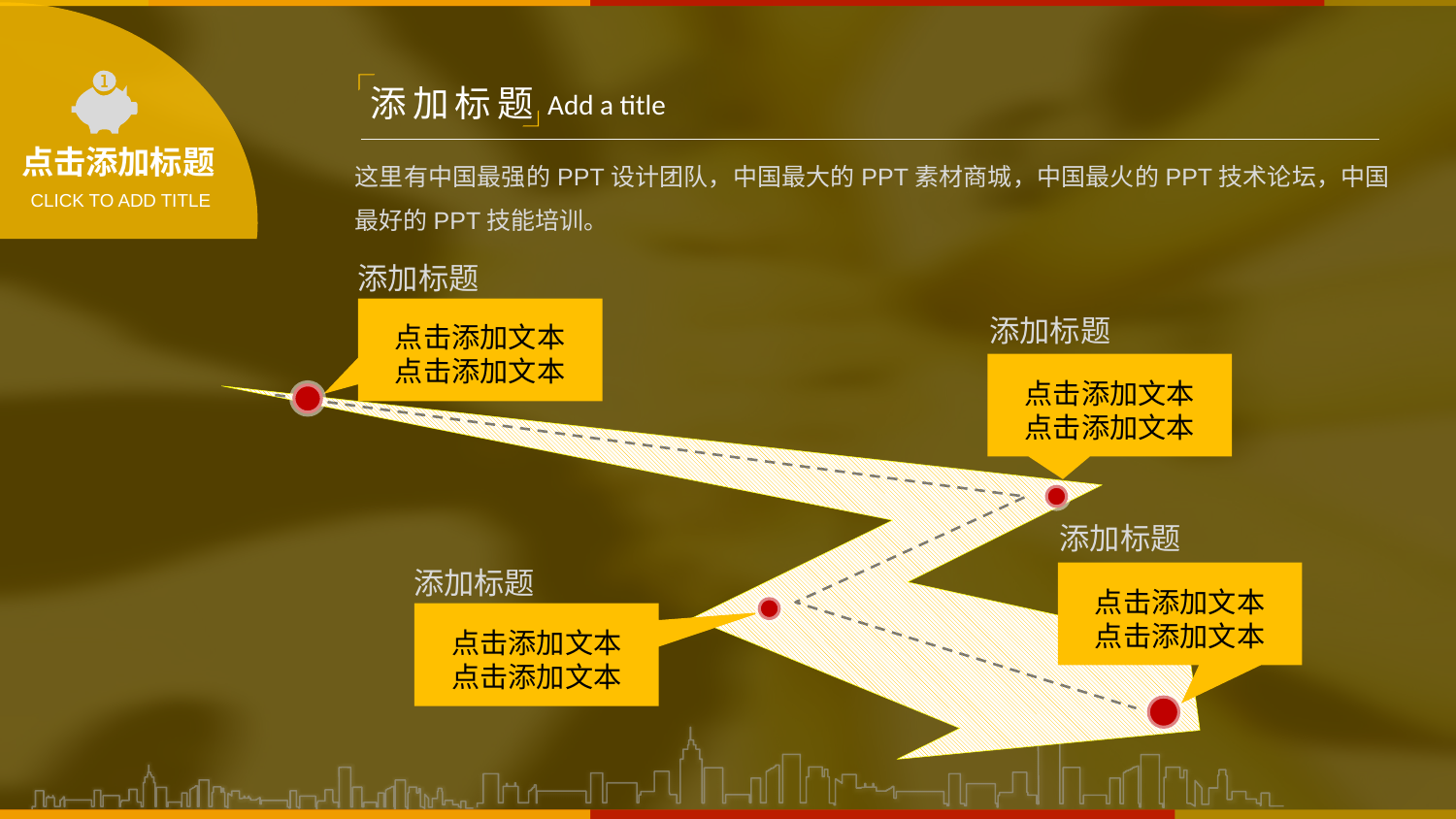

点击添加标题
CLICK TO ADD TITLE
添加标题

Add a title

这里有中国最强的PPT设计团队，中国最大的PPT素材商城，中国最火的PPT技术论坛，中国最好的PPT技能培训。
添加标题

点击添加文本
点击添加文本
添加标题

点击添加文本
点击添加文本

添加标题

点击添加文本
点击添加文本
添加标题

点击添加文本
点击添加文本